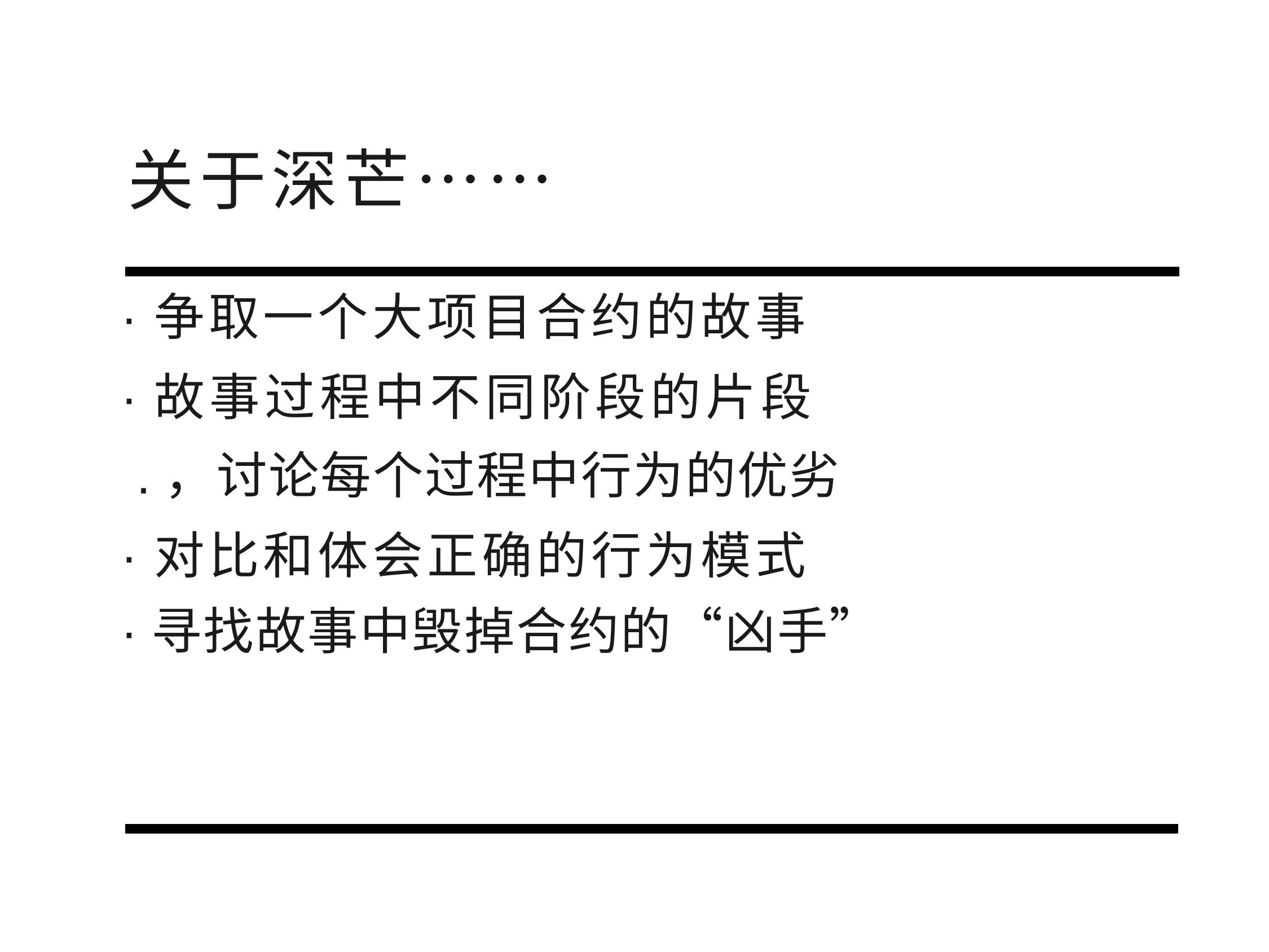

# 关于深芒……
·争取一个大项目合约的故事
·故事过程中不同阶段的片段
.，讨论每个过程中行为的优劣
·对比和体会正确的行为模式
·寻找故事中毁掉合约的“凶手”